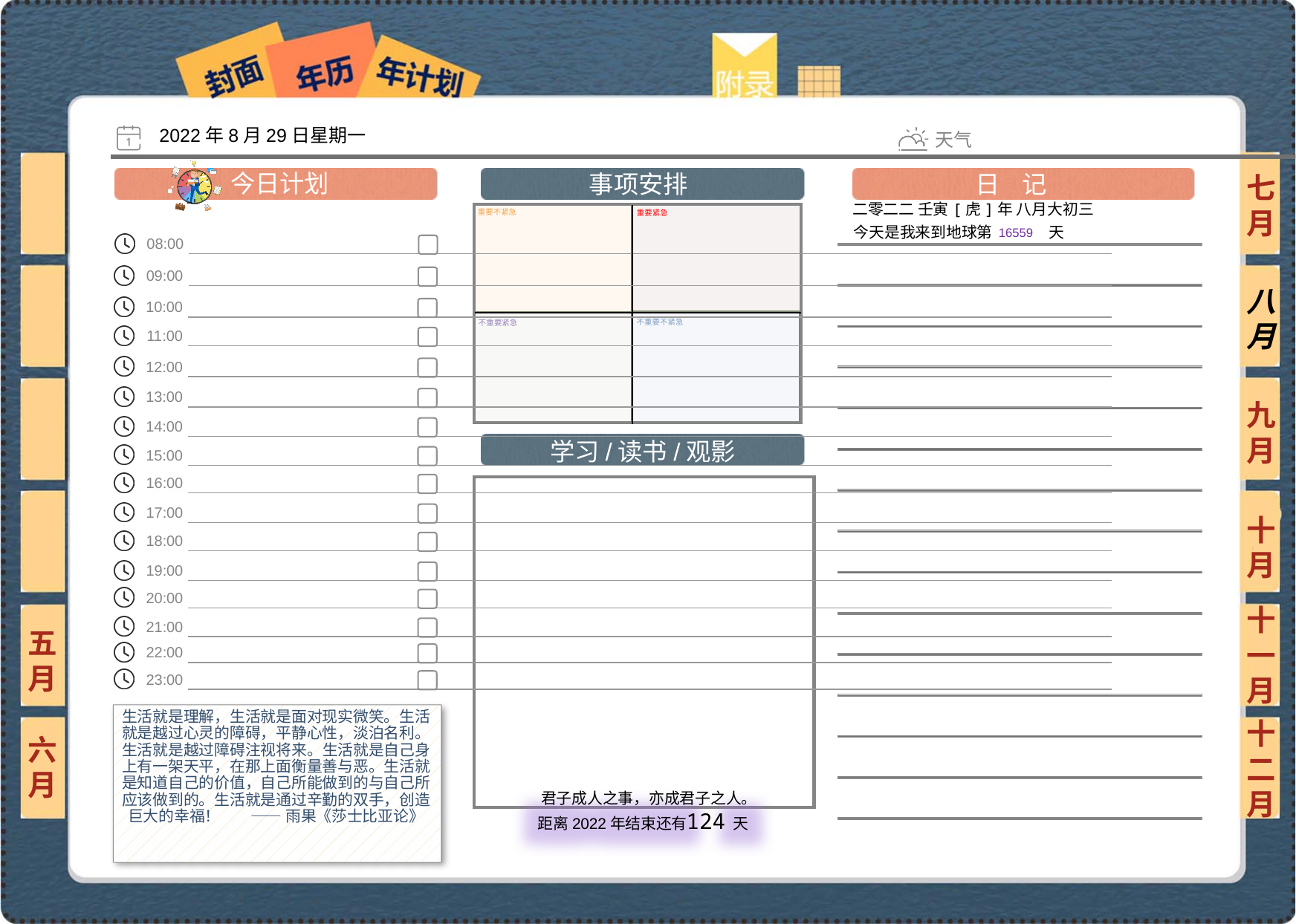

2022年8月29日星期一
七月
二零二二 壬寅[虎]年 八月大初三
16559
八月
九月
十月
十一月
五月
生活就是理解，生活就是面对现实微笑。生活就是越过心灵的障碍，平静心性，淡泊名利。生活就是越过障碍注视将来。生活就是自己身上有一架天平，在那上面衡量善与恶。生活就是知道自己的价值，自己所能做到的与自己所应该做到的。生活就是通过辛勤的双手，创造巨大的幸福！　　—— 雨果《莎士比亚论》

六月
十二月
124
 君子成人之事，亦成君子之人。